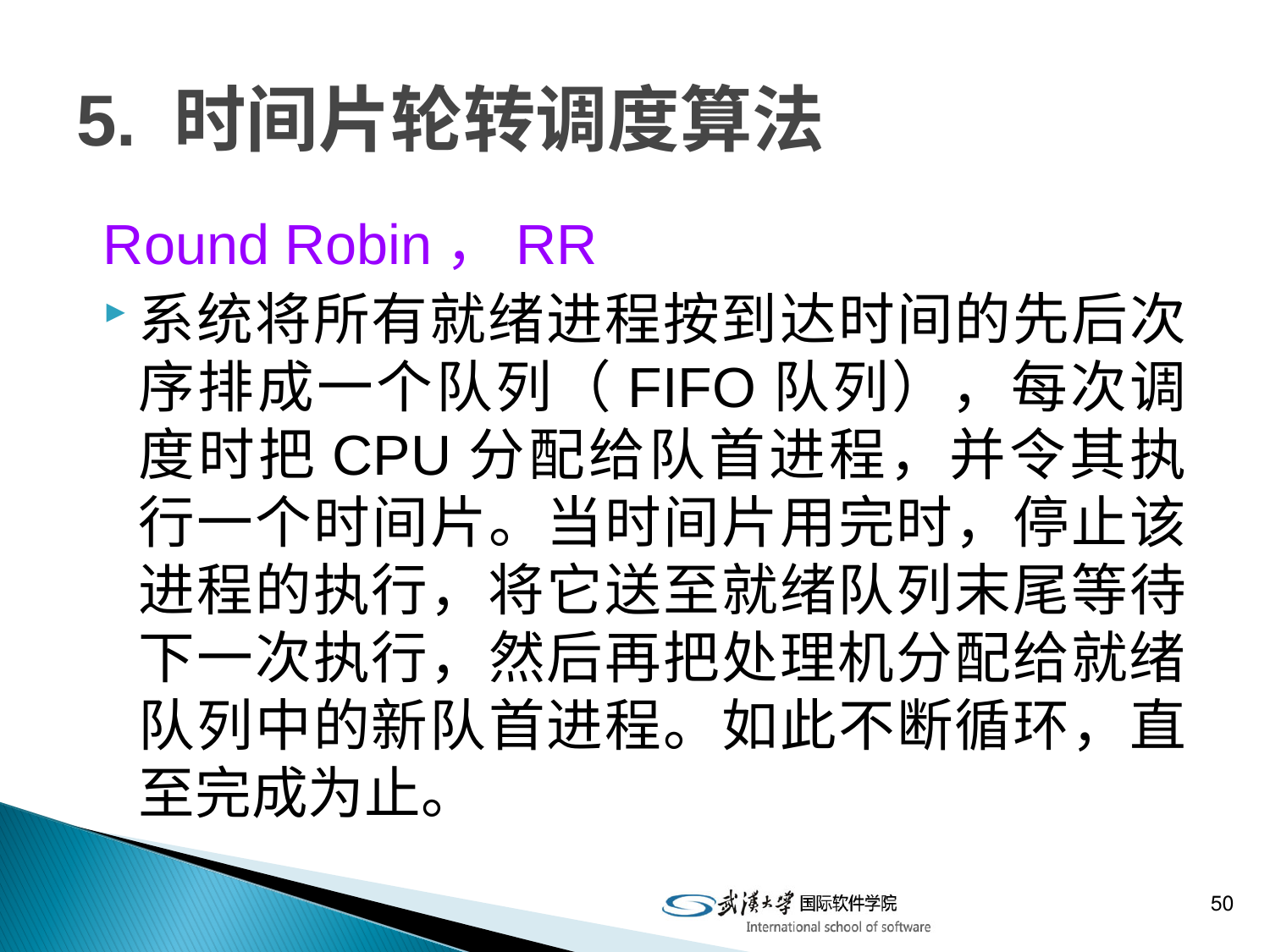

# 5. 时间片轮转调度算法
Round Robin，RR
系统将所有就绪进程按到达时间的先后次序排成一个队列（FIFO队列），每次调度时把CPU分配给队首进程，并令其执行一个时间片。当时间片用完时，停止该进程的执行，将它送至就绪队列末尾等待下一次执行，然后再把处理机分配给就绪队列中的新队首进程。如此不断循环，直至完成为止。